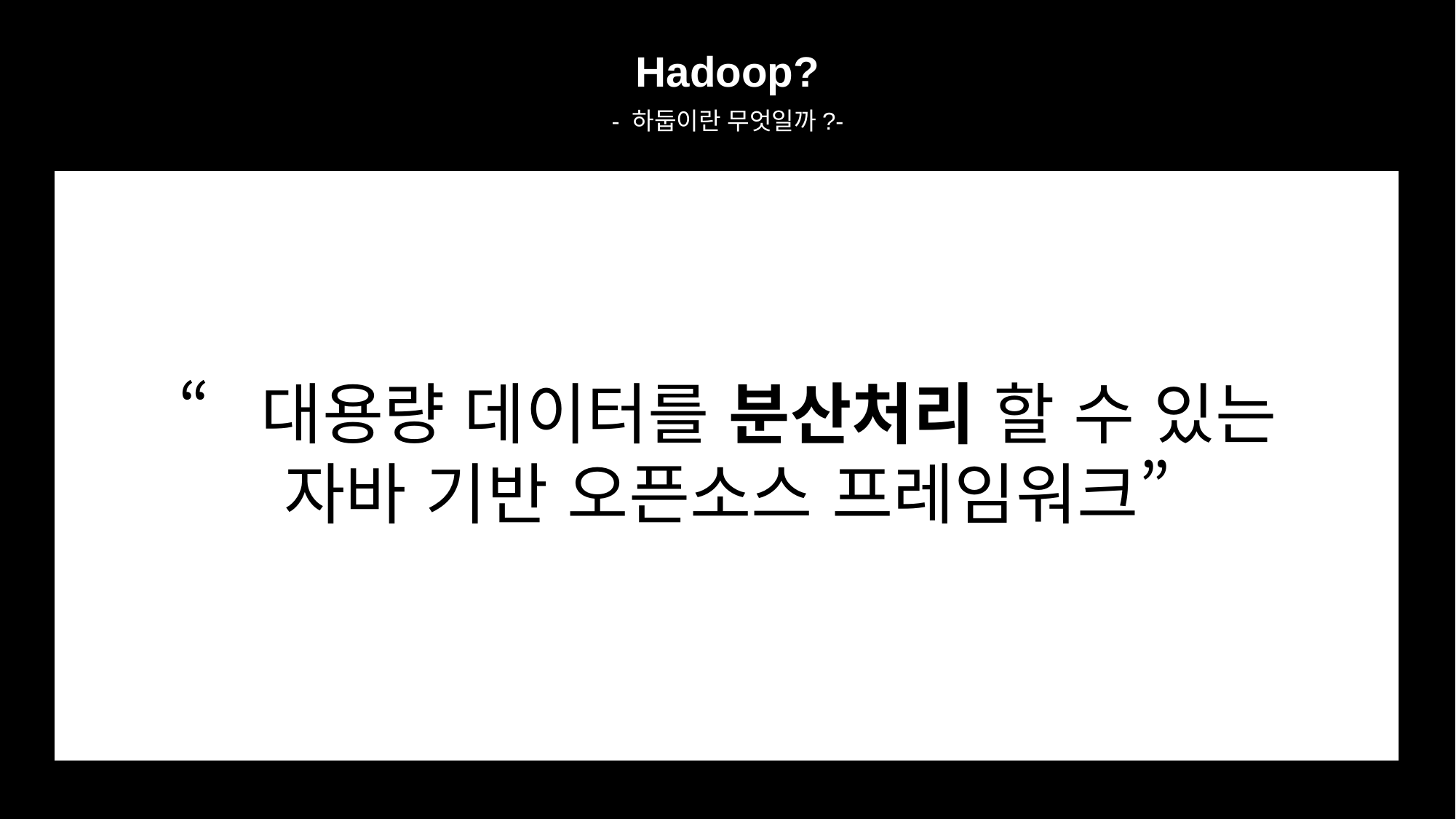

Hadoop?
- 하둡이란 무엇일까?-

“대용량 데이터를 분산처리 할 수 있는
자바 기반 오픈소스 프레임워크”